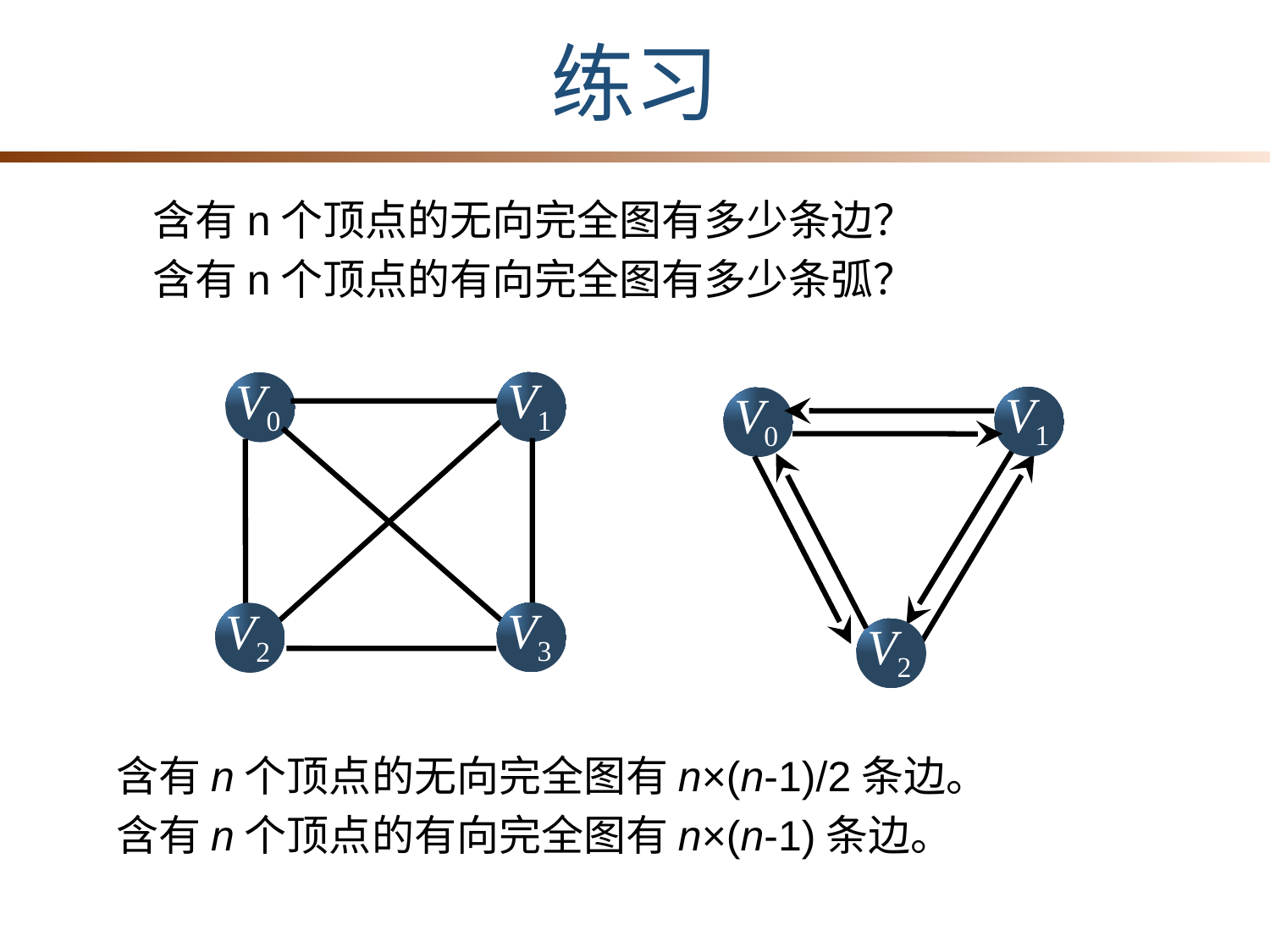

练习
含有n个顶点的无向完全图有多少条边？
含有n个顶点的有向完全图有多少条弧？
V1
V0

V3
V2

V1
V0

V2

含有n个顶点的无向完全图有n×(n-1)/2条边。
含有n个顶点的有向完全图有n×(n-1)条边。